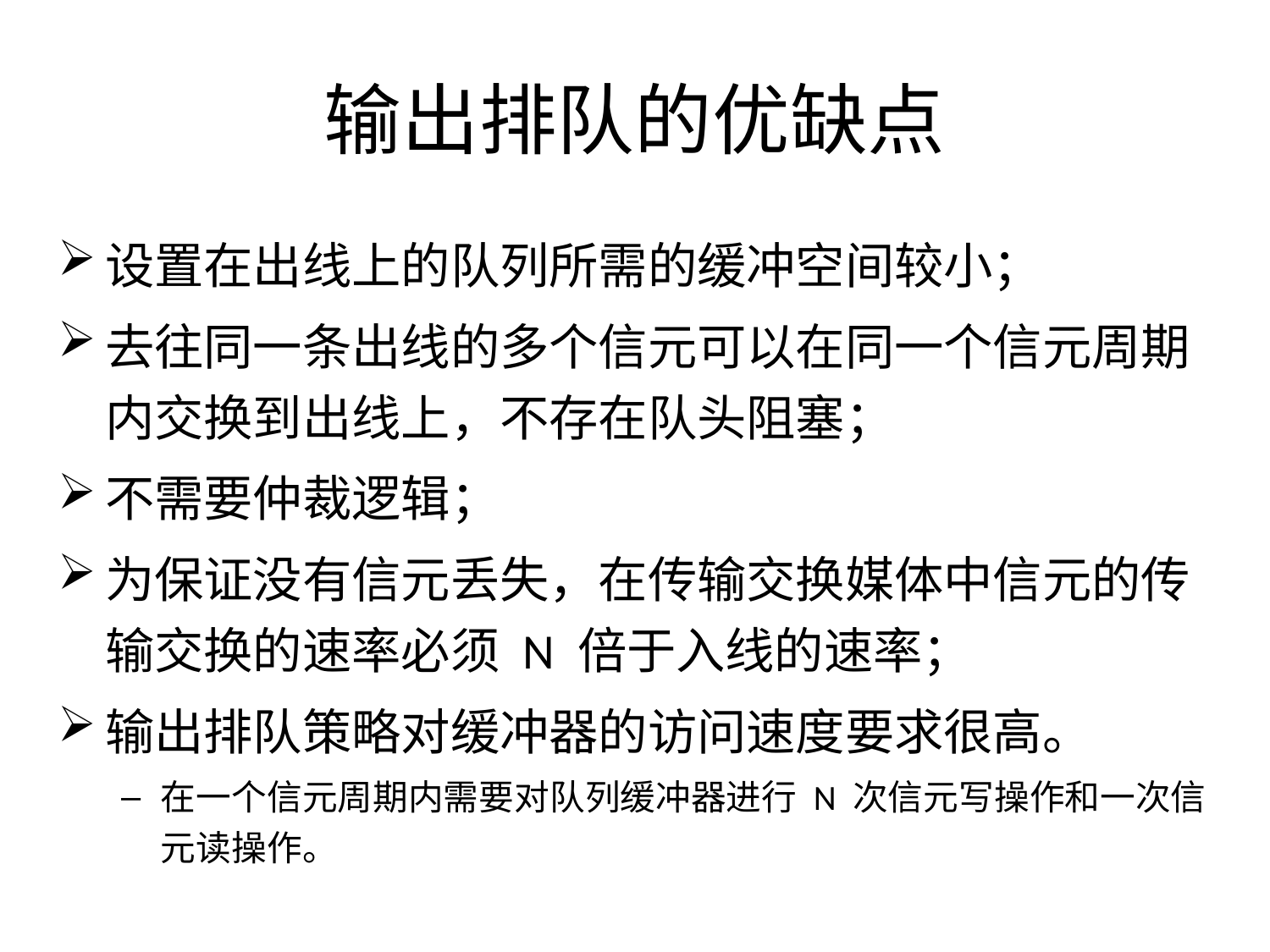

# 输出排队的优缺点
设置在出线上的队列所需的缓冲空间较小；
去往同一条出线的多个信元可以在同一个信元周期内交换到出线上，不存在队头阻塞；
不需要仲裁逻辑；
为保证没有信元丢失，在传输交换媒体中信元的传输交换的速率必须 N 倍于入线的速率；
输出排队策略对缓冲器的访问速度要求很高。
在一个信元周期内需要对队列缓冲器进行 N 次信元写操作和一次信元读操作。